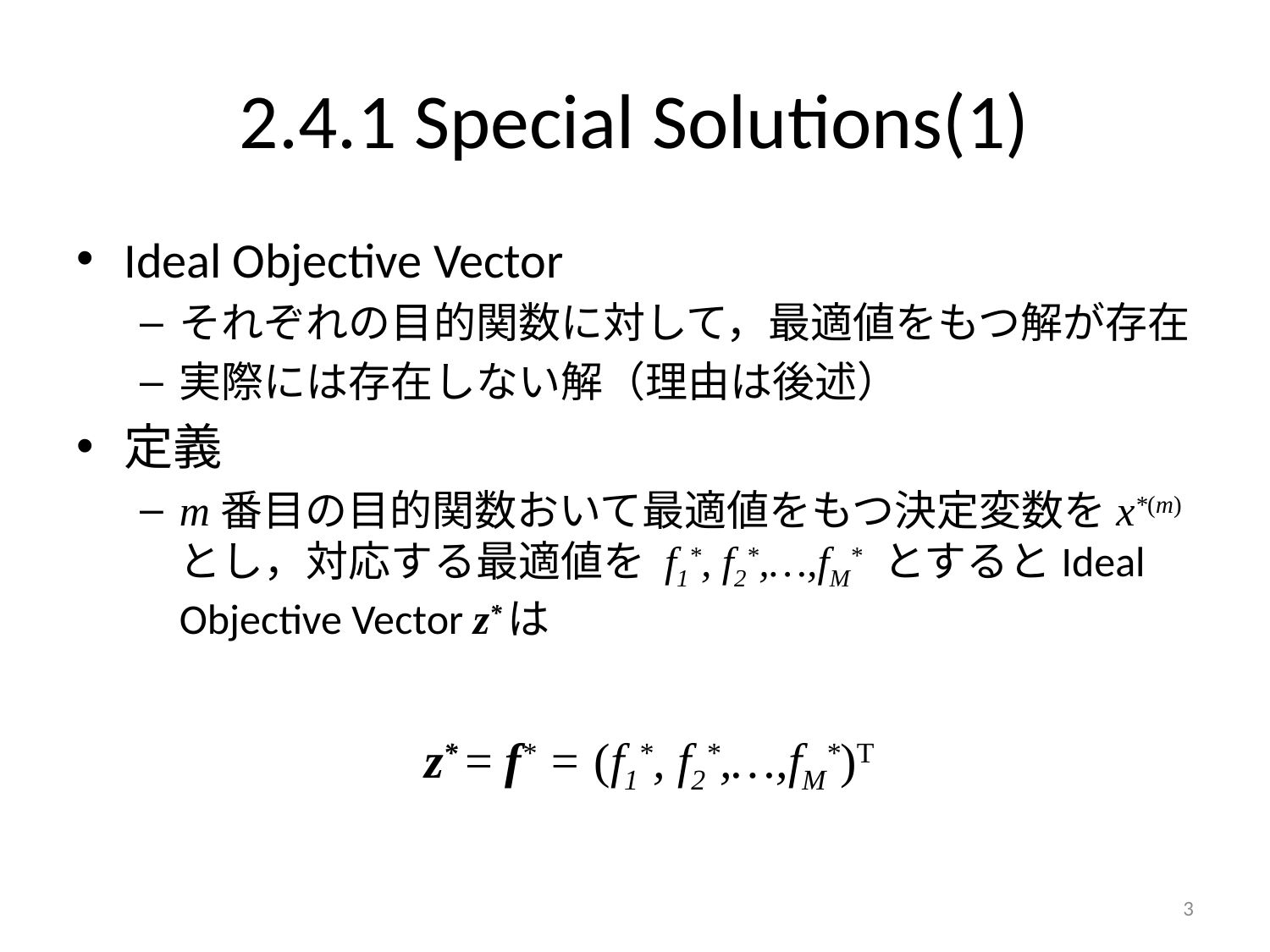

# 2.4.1 Special Solutions(1)
Ideal Objective Vector
それぞれの目的関数に対して，最適値をもつ解が存在
実際には存在しない解（理由は後述）
定義
m番目の目的関数おいて最適値をもつ決定変数をx*(m)とし，対応する最適値を f1*, f2*,…,fM* とするとIdeal Objective Vector z*は

z* = f* = (f1*, f2*,…,fM*)T

3